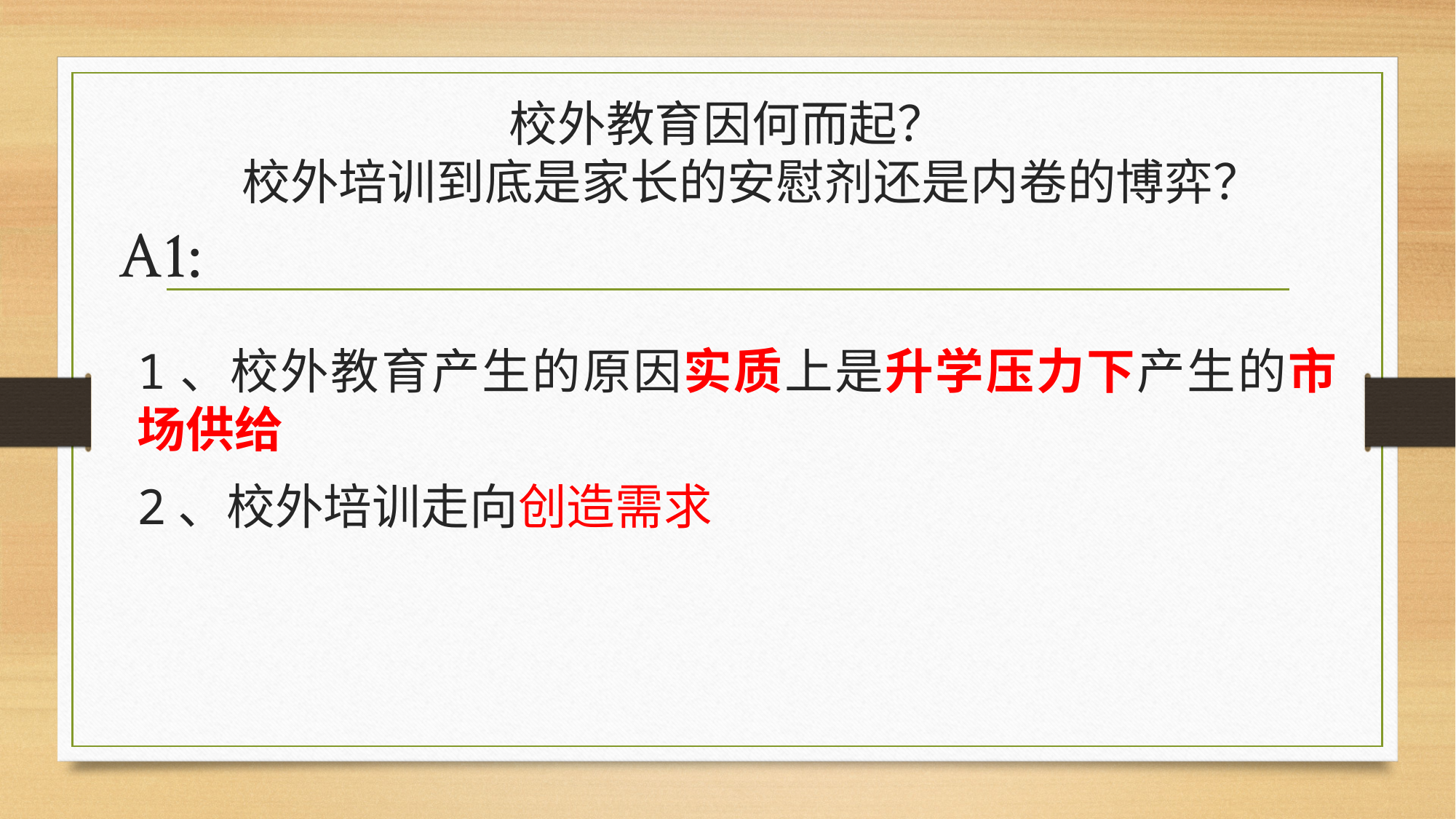

校外教育因何而起？
校外培训到底是家长的安慰剂还是内卷的博弈？
# A1:
1、校外教育产生的原因实质上是升学压力下产生的市场供给
2、校外培训走向创造需求